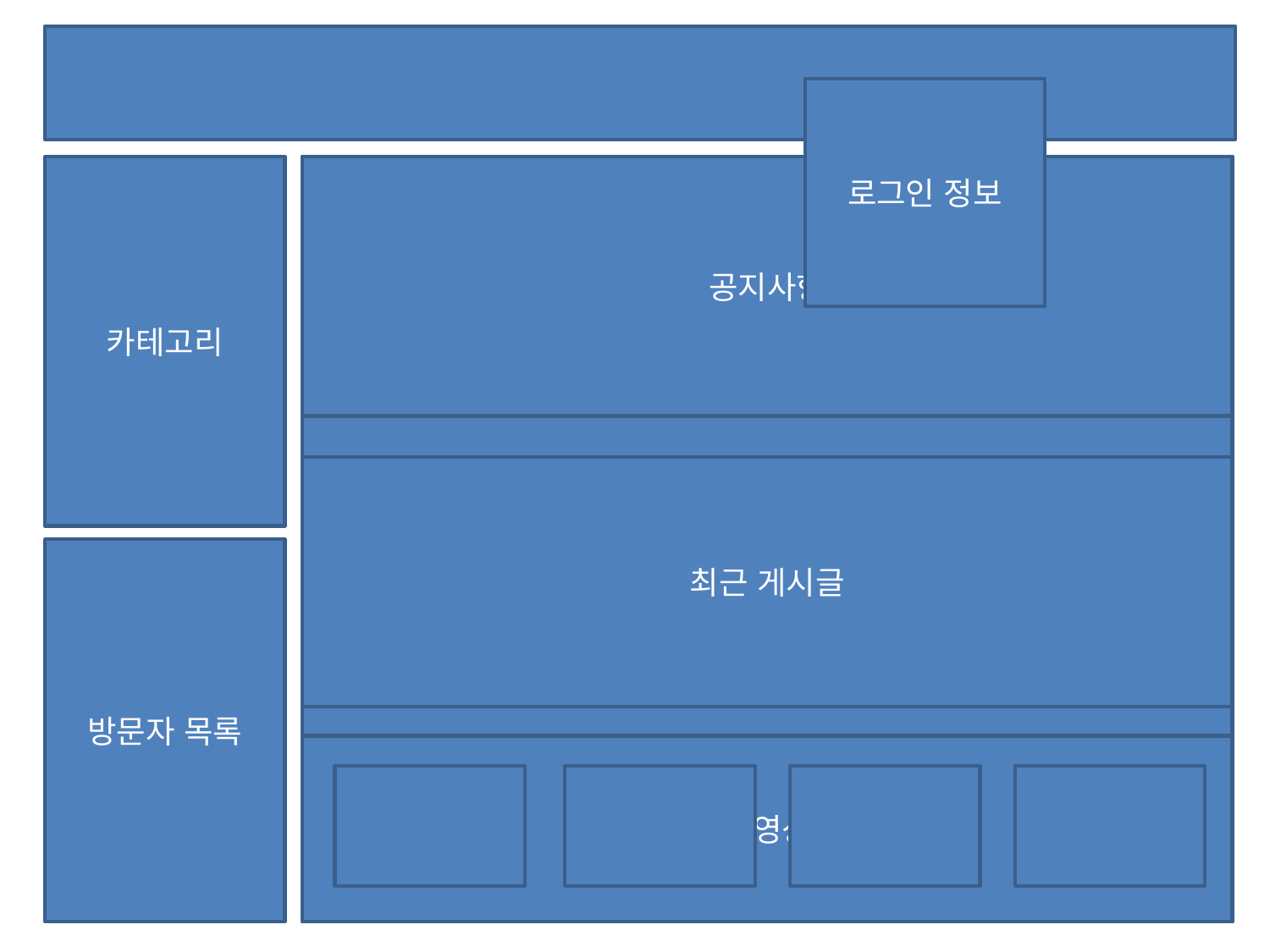

로그인 정보

카테고리
공지사항
최근 게시글
방문자 목록
동영상